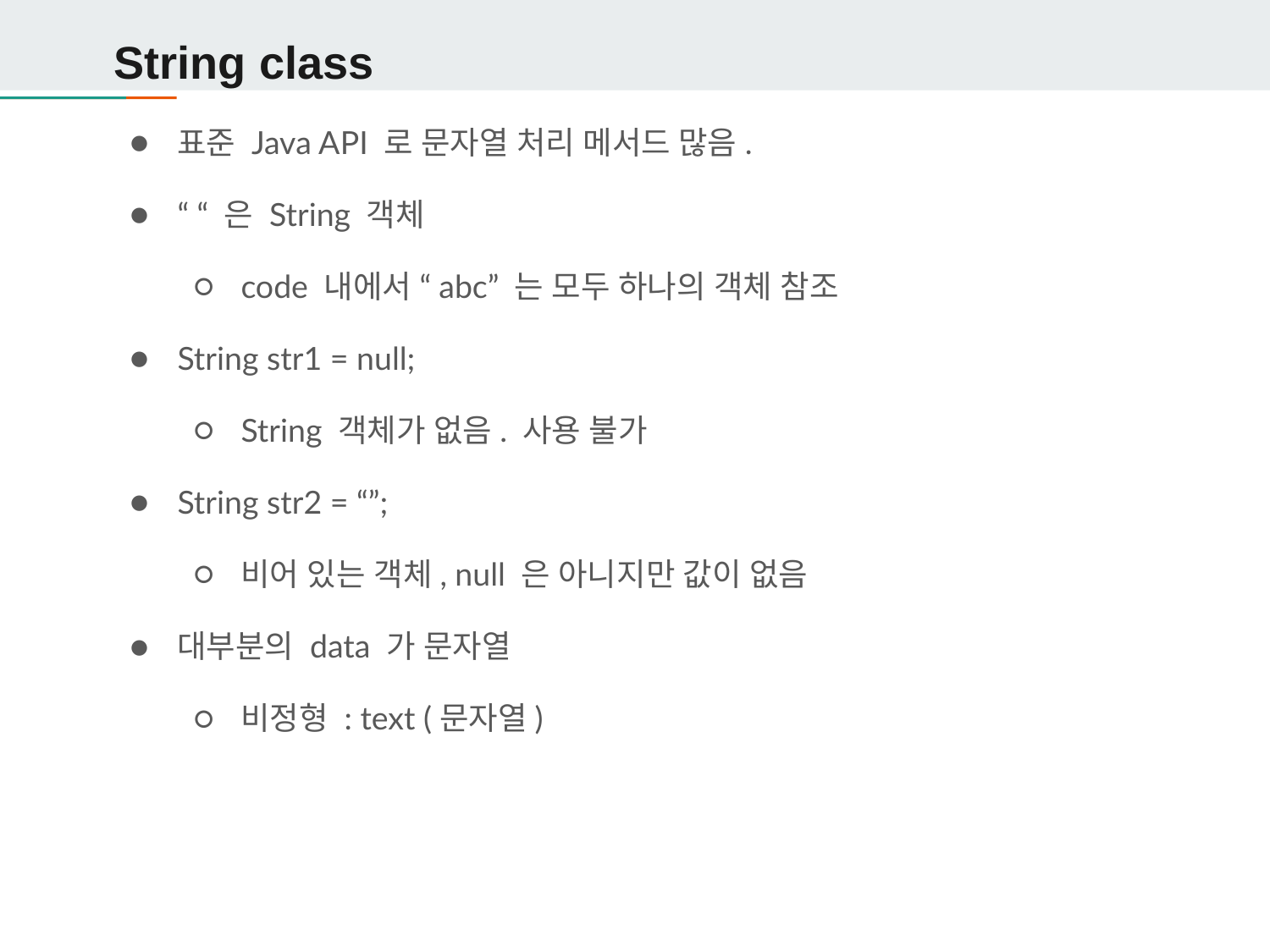

# String class
표준 Java API 로 문자열 처리 메서드 많음.
“ “ 은 String 객체
code 내에서 “abc” 는 모두 하나의 객체 참조
String str1 = null;
String 객체가 없음. 사용 불가
String str2 = “”;
비어 있는 객체, null 은 아니지만 값이 없음
대부분의 data 가 문자열
비정형 : text (문자열)